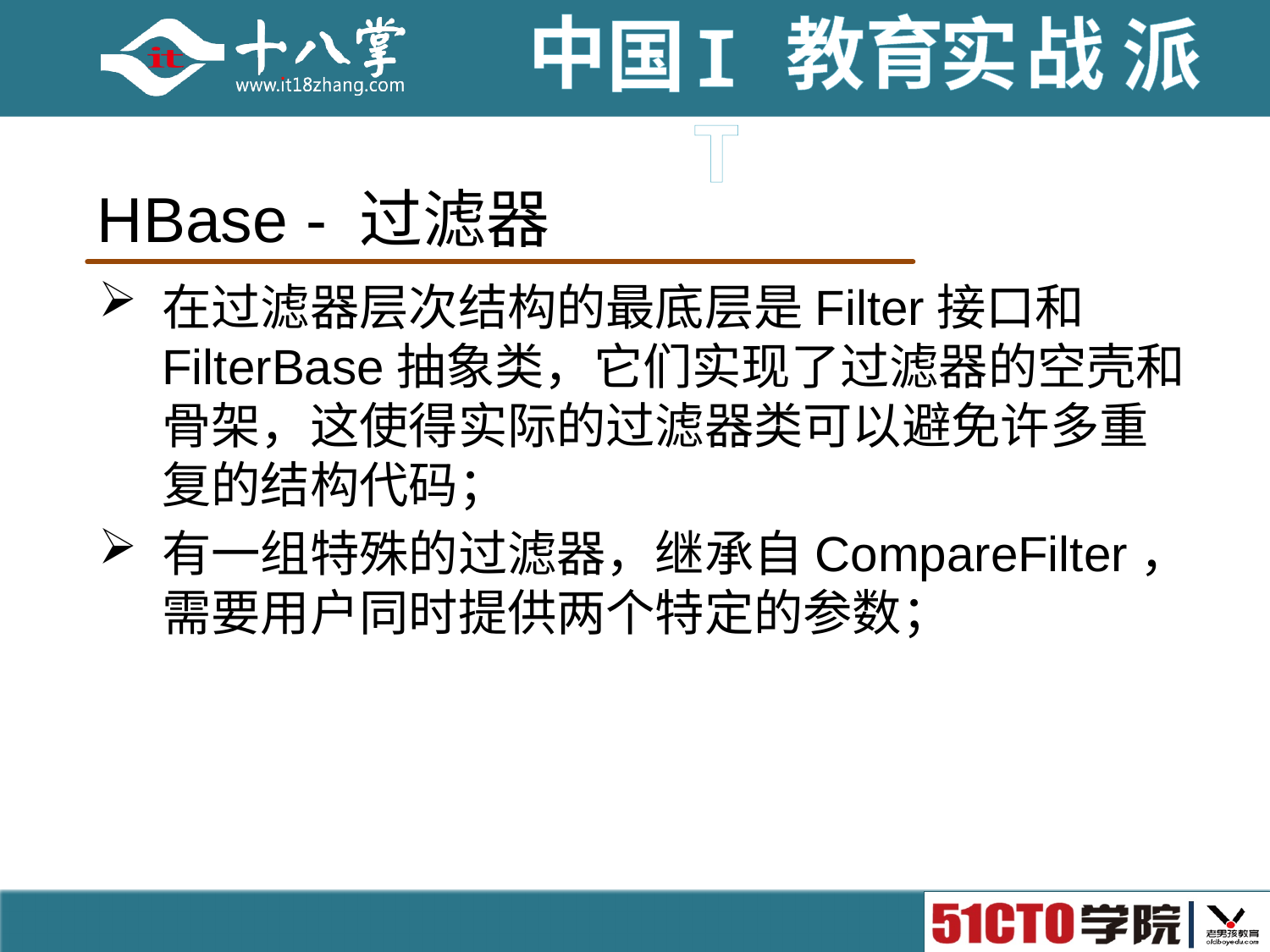

# HBase - 过滤器
在过滤器层次结构的最底层是Filter接口和FilterBase抽象类，它们实现了过滤器的空壳和骨架，这使得实际的过滤器类可以避免许多重复的结构代码；
有一组特殊的过滤器，继承自CompareFilter，需要用户同时提供两个特定的参数；